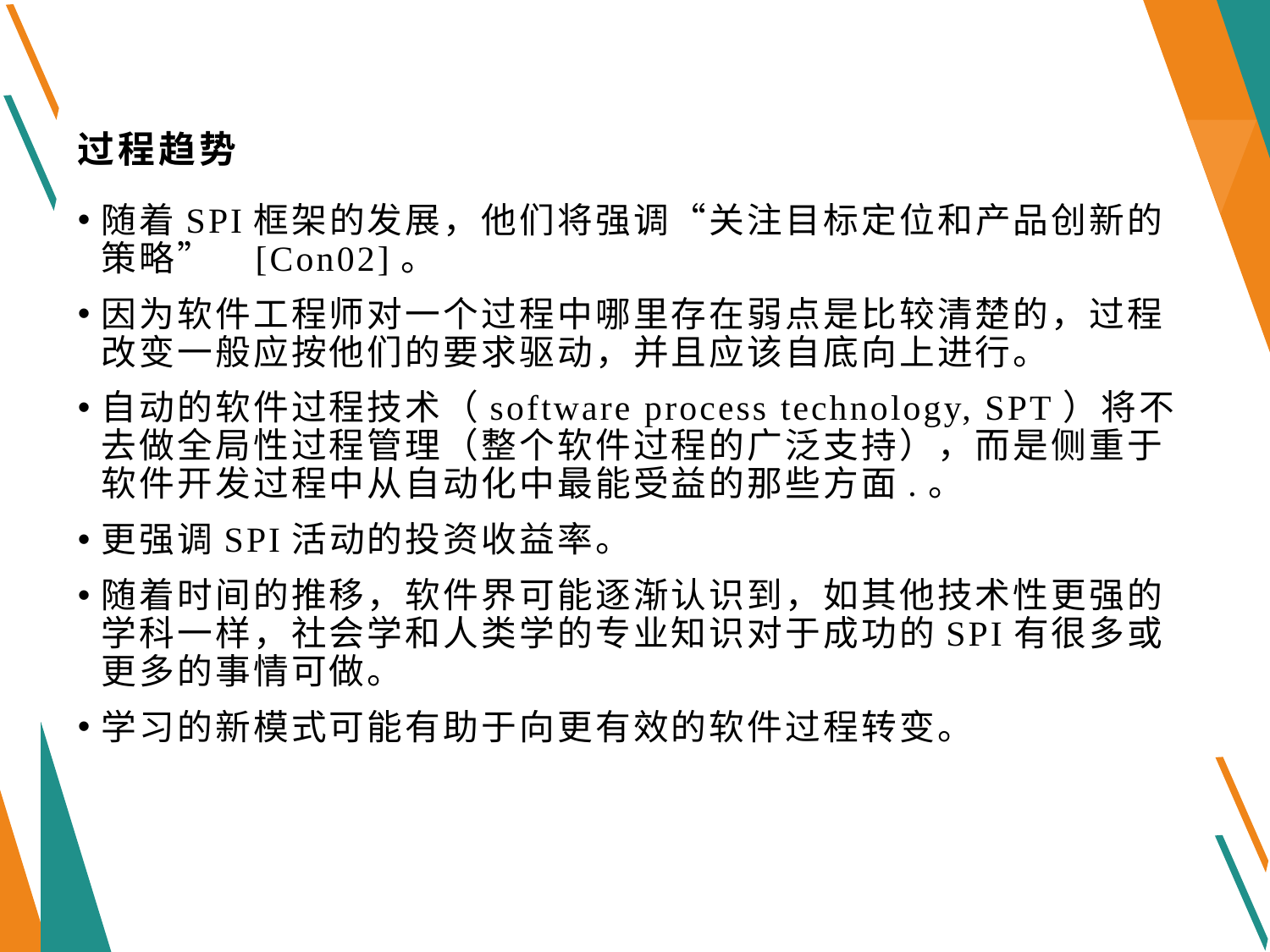

# 过程趋势
随着SPI框架的发展，他们将强调“关注目标定位和产品创新的策略”   [Con02]。
因为软件工程师对一个过程中哪里存在弱点是比较清楚的，过程改变一般应按他们的要求驱动，并且应该自底向上进行。
自动的软件过程技术（software process technology, SPT）将不去做全局性过程管理（整个软件过程的广泛支持），而是侧重于软件开发过程中从自动化中最能受益的那些方面.。
更强调SPI活动的投资收益率。
随着时间的推移，软件界可能逐渐认识到，如其他技术性更强的学科一样，社会学和人类学的专业知识对于成功的SPI有很多或更多的事情可做。
学习的新模式可能有助于向更有效的软件过程转变。
13